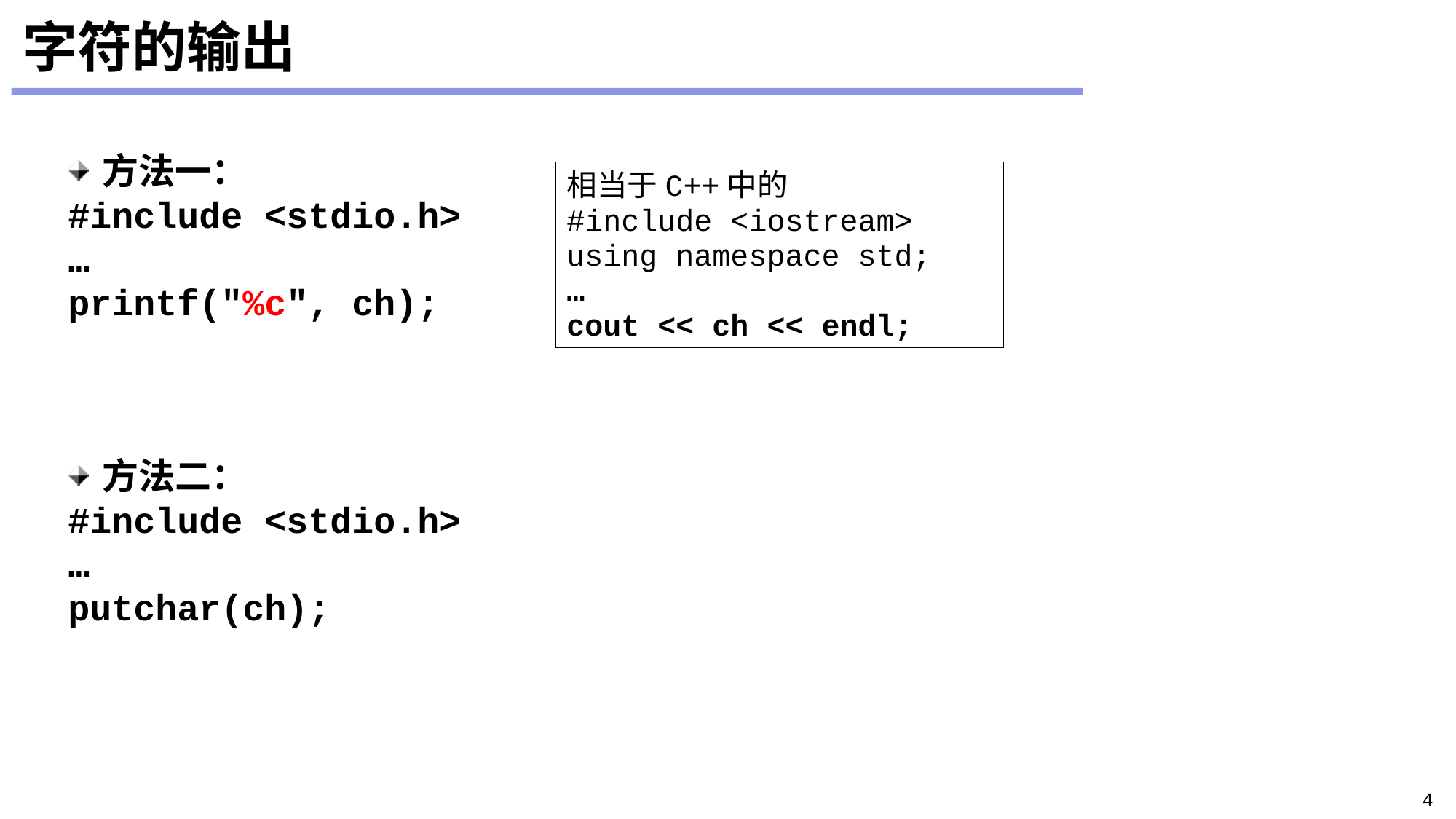

# 字符的输出

方法一：
#include <stdio.h>
…
printf("%c", ch);

方法二：
#include <stdio.h>
…
putchar(ch);

相当于C++中的
#include <iostream>
using namespace std;
…
cout << ch << endl;
4